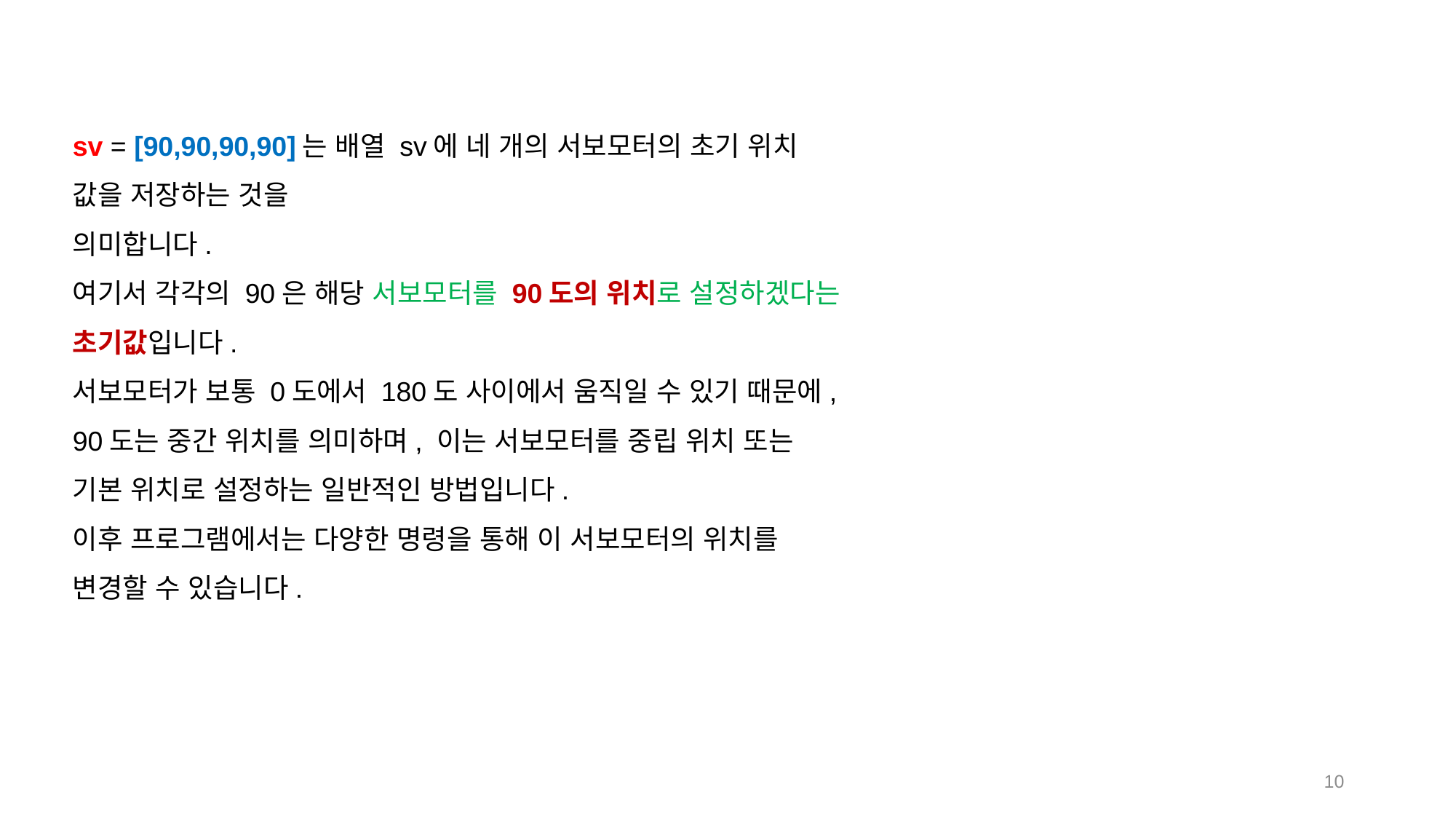

sv = [90,90,90,90]는 배열 sv에 네 개의 서보모터의 초기 위치 값을 저장하는 것을
의미합니다.
여기서 각각의 90은 해당 서보모터를 90도의 위치로 설정하겠다는 초기값입니다.
서보모터가 보통 0도에서 180도 사이에서 움직일 수 있기 때문에, 90도는 중간 위치를 의미하며, 이는 서보모터를 중립 위치 또는 기본 위치로 설정하는 일반적인 방법입니다.
이후 프로그램에서는 다양한 명령을 통해 이 서보모터의 위치를 변경할 수 있습니다.
10